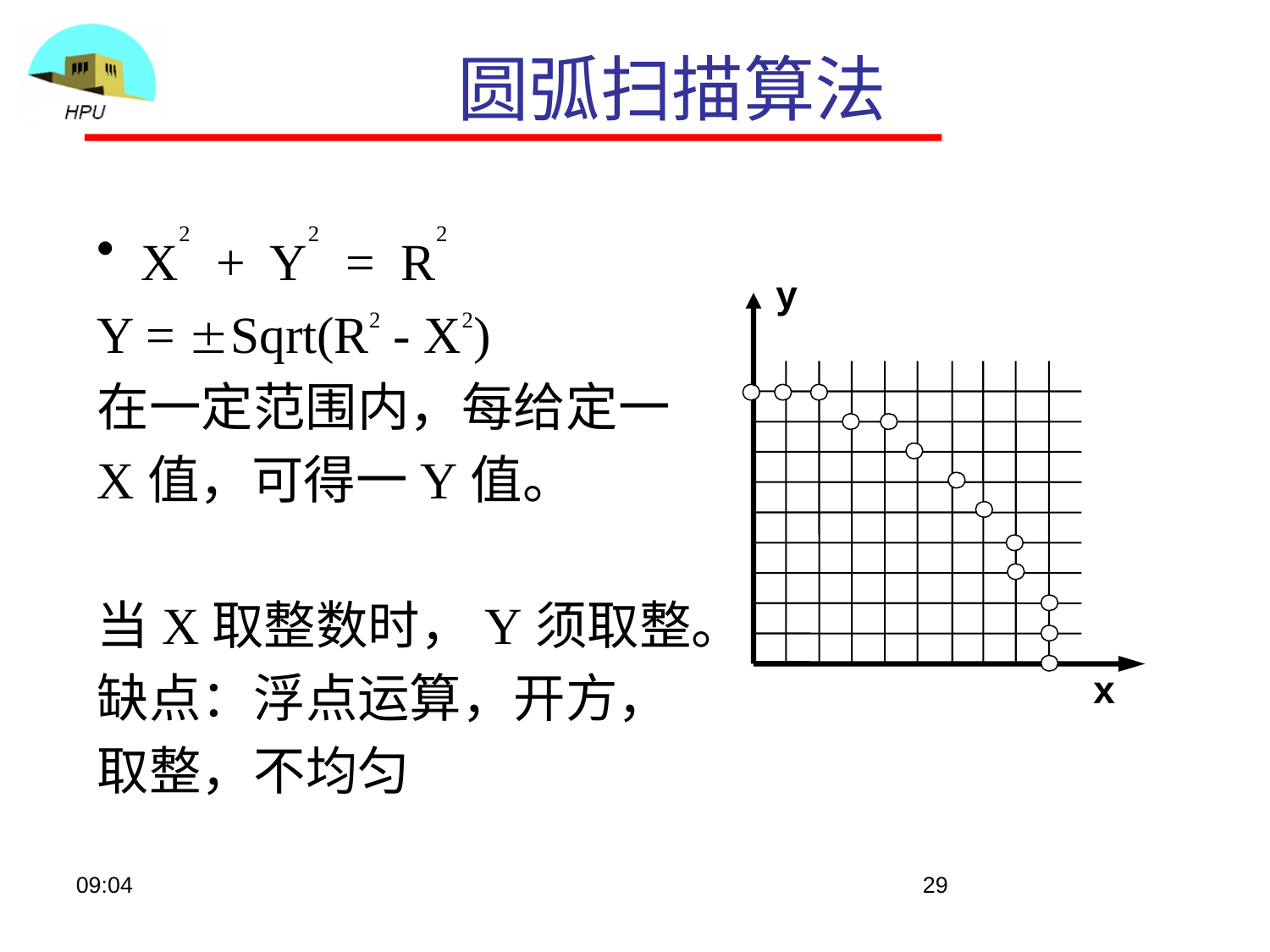

# 圆弧扫描算法
X2  +  Y2  =  R2
Y = ±Sqrt(R2 - X2)
在一定范围内，每给定一
X值，可得一Y值。

当X取整数时，Y须取整。
缺点：浮点运算，开方，
取整，不均匀
y

x

09:04
29